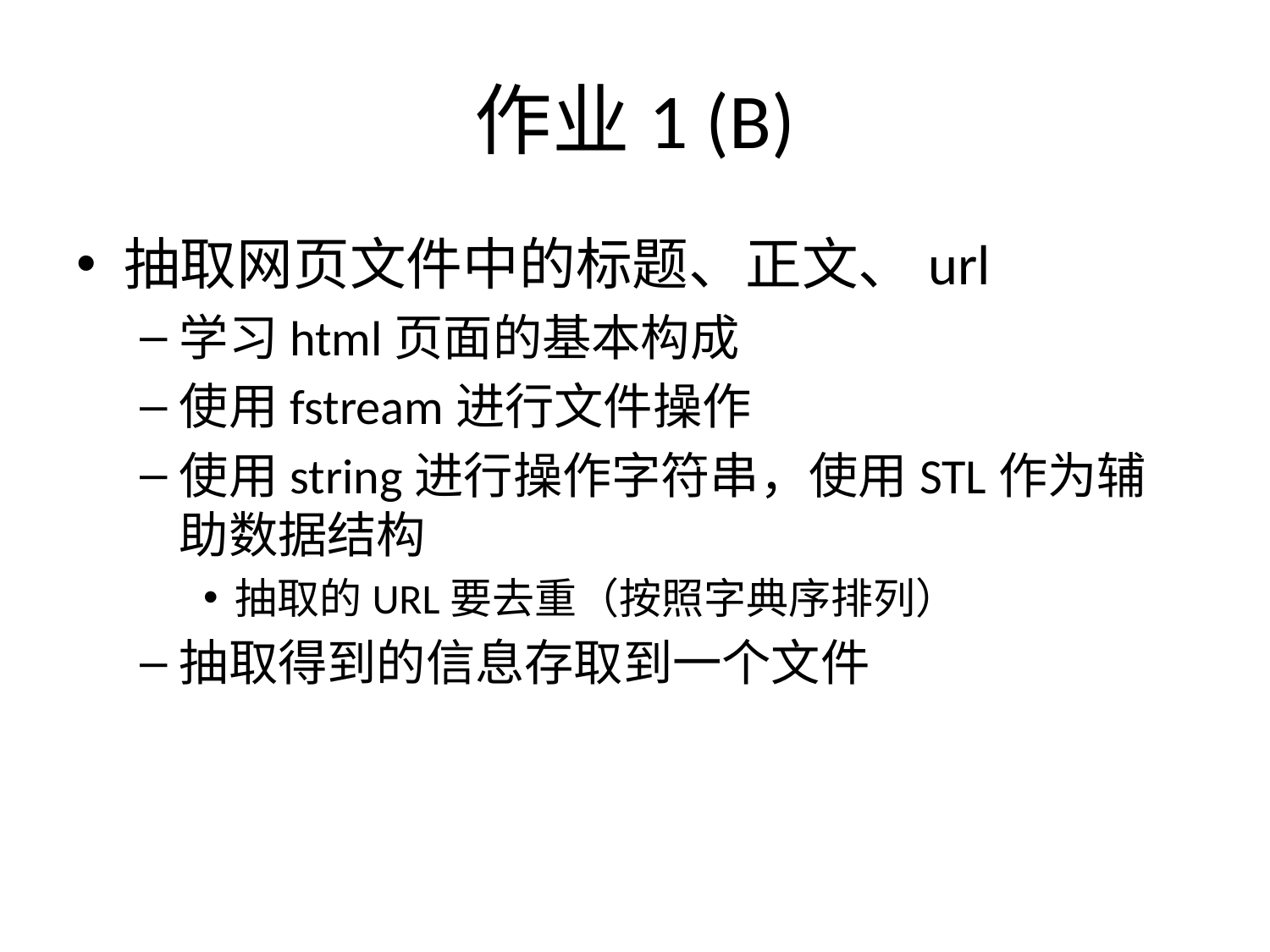

# 作业1 (B)
抽取网页文件中的标题、正文、url
学习html页面的基本构成
使用fstream进行文件操作
使用string进行操作字符串，使用STL作为辅助数据结构
抽取的URL要去重（按照字典序排列）
抽取得到的信息存取到一个文件